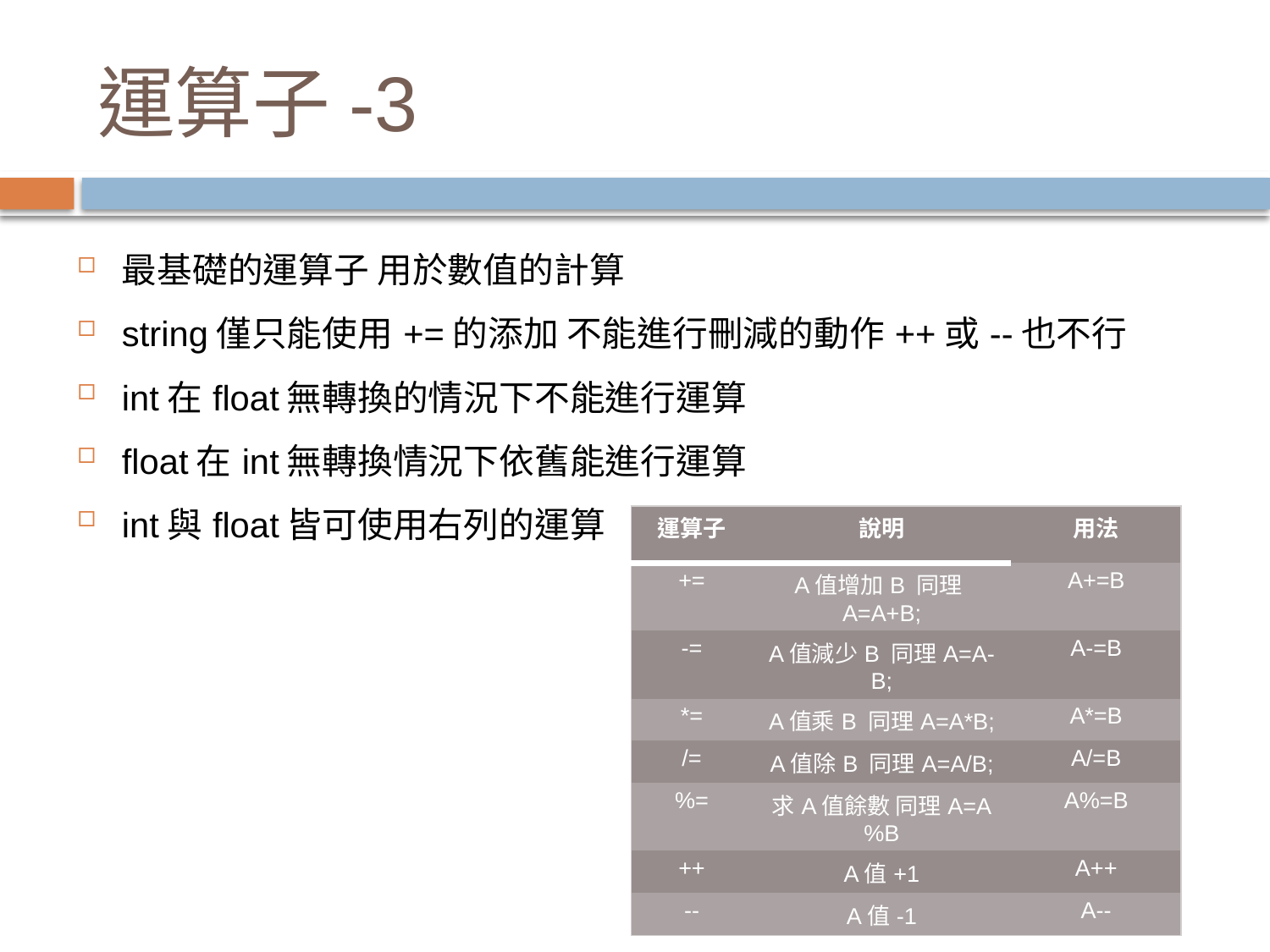

# 運算子-3

最基礎的運算子 用於數值的計算
string僅只能使用+=的添加 不能進行刪減的動作++或--也不行
int在float無轉換的情況下不能進行運算
float在int無轉換情況下依舊能進行運算
int與float皆可使用右列的運算
| 運算子 | 說明 | 用法 |
| --- | --- | --- |
| += | A值增加B 同理A=A+B; | A+=B |
| -= | A值減少B 同理A=A-B; | A-=B |
| \*= | A值乘B 同理A=A\*B; | A\*=B |
| /= | A值除B 同理A=A/B; | A/=B |
| %= | 求A值餘數 同理A=A%B | A%=B |
| ++ | A值+1 | A++ |
| -- | A值-1 | A-- |